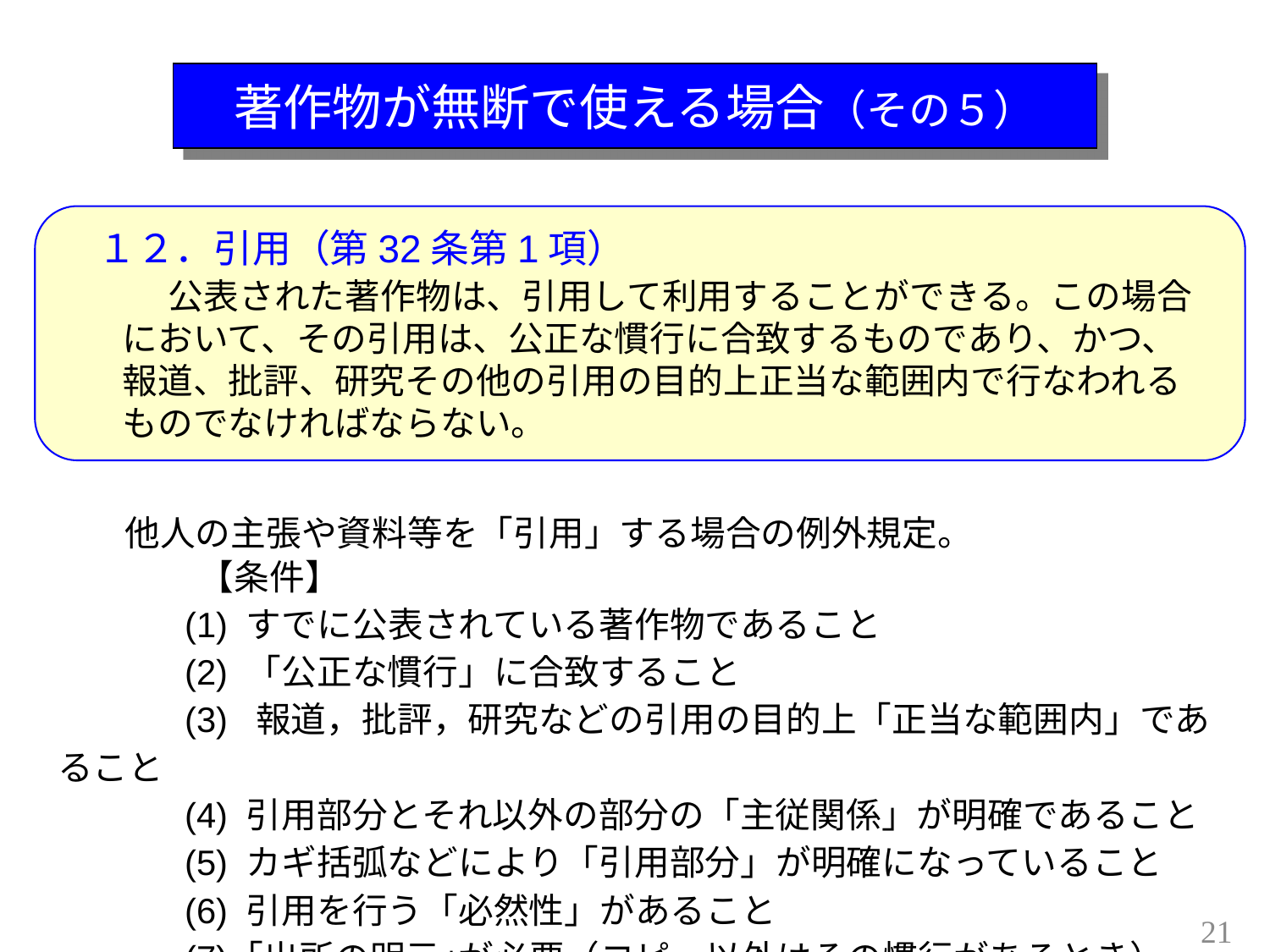

著作物が無断で使える場合（その５）

１２．引用（第32条第1項）
　　公表された著作物は、引用して利用することができる。この場合において、その引用は、公正な慣行に合致するものであり、かつ、報道、批評、研究その他の引用の目的上正当な範囲内で行なわれるものでなければならない。
　　他人の主張や資料等を「引用」する場合の例外規定。
　　　　【条件】
	(1) すでに公表されている著作物であること
	(2) 「公正な慣行」に合致すること
	(3)  報道，批評，研究などの引用の目的上「正当な範囲内」であること
	(4) 引用部分とそれ以外の部分の「主従関係」が明確であること
	(5) カギ括弧などにより「引用部分」が明確になっていること
	(6) 引用を行う「必然性」があること
	(7) ｢出所の明示｣が必要（コピー以外はその慣行があるとき）
21